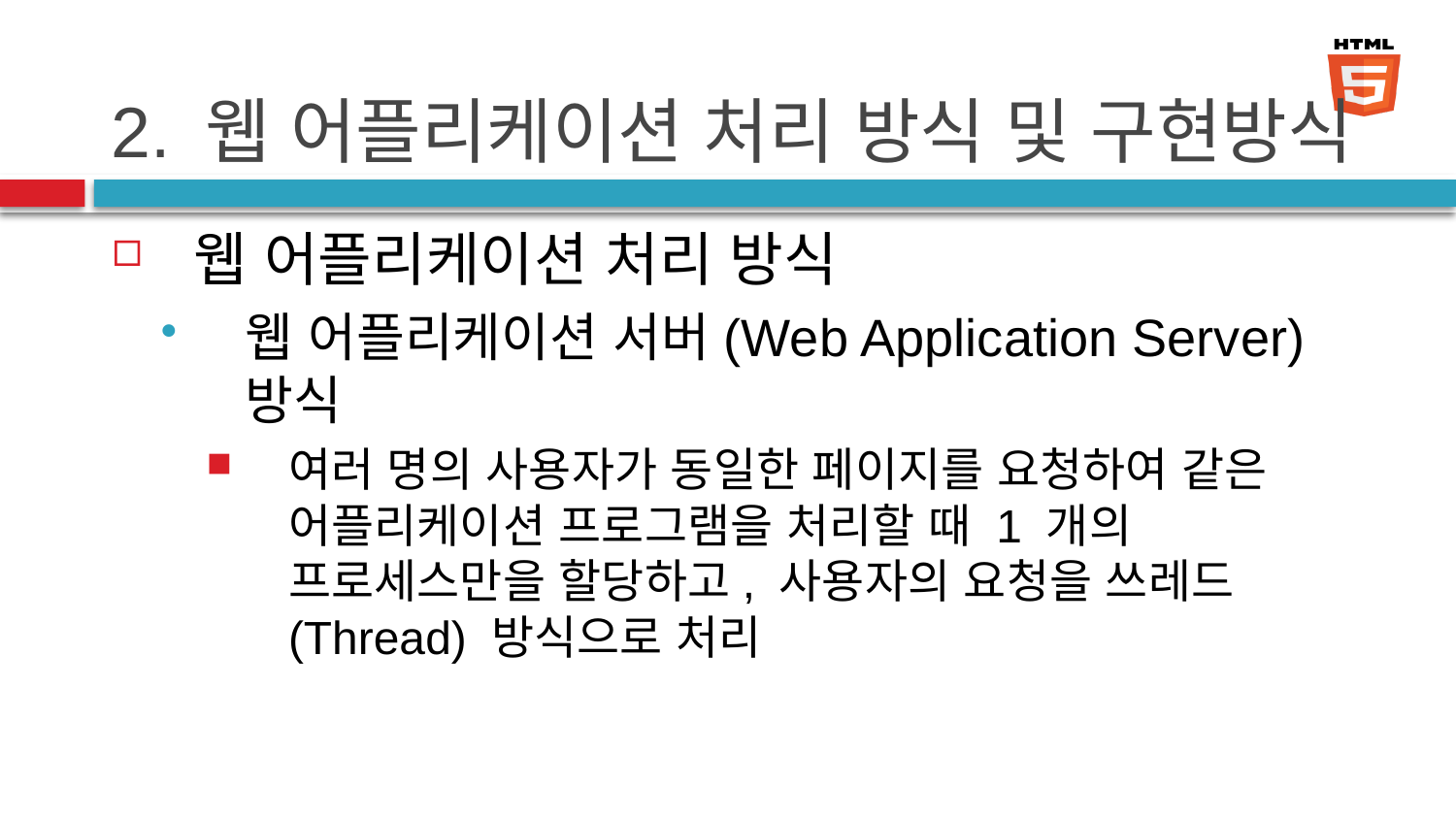

# 2. 웹 어플리케이션 처리 방식 및 구현방식
웹 어플리케이션 처리 방식
웹 어플리케이션 서버(Web Application Server) 방식
여러 명의 사용자가 동일한 페이지를 요청하여 같은 어플리케이션 프로그램을 처리할 때 1 개의 프로세스만을 할당하고, 사용자의 요청을 쓰레드(Thread) 방식으로 처리